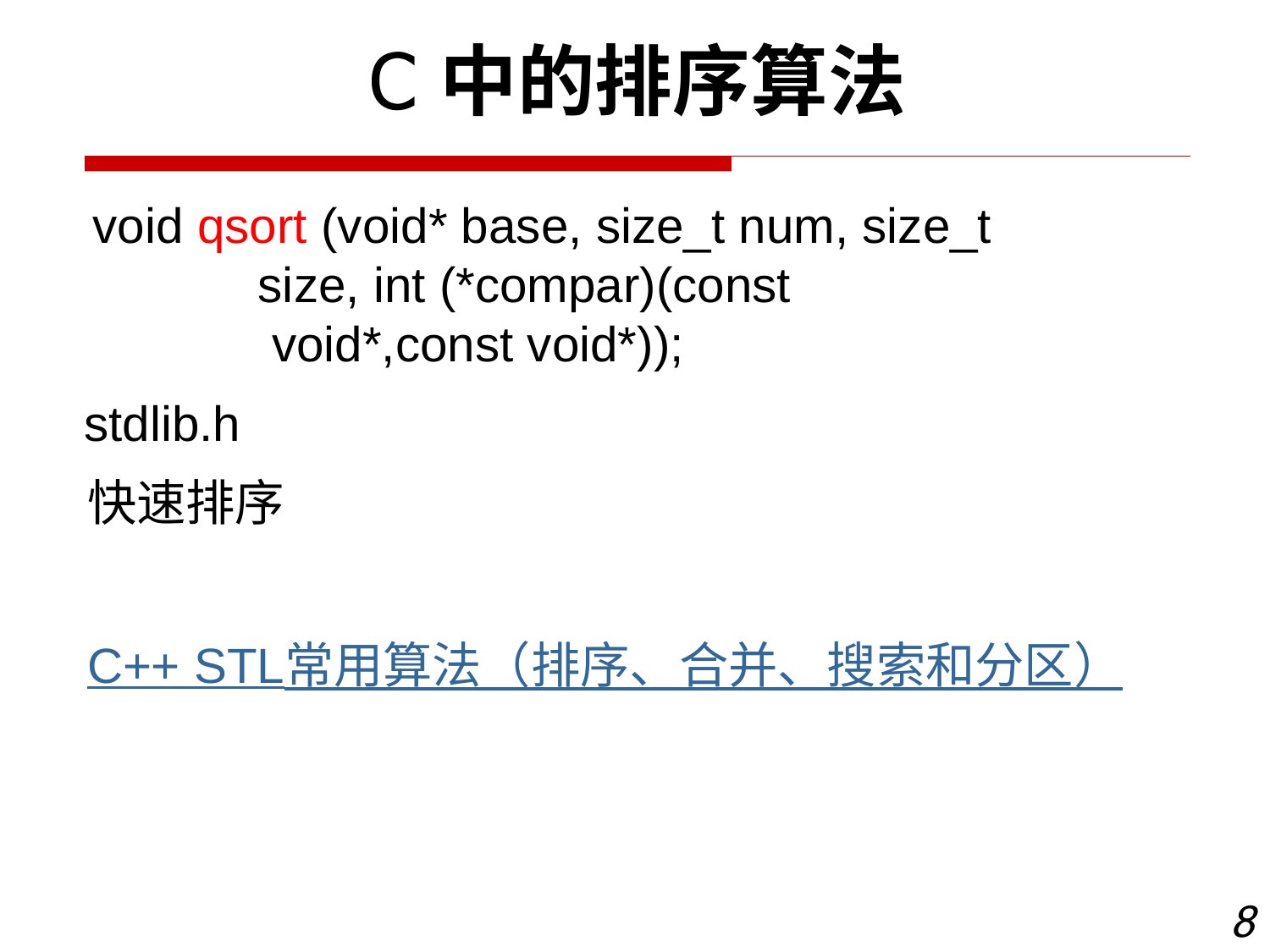

C中的排序算法
void qsort (void* base, size_t num, size_t
            size, int (*compar)(const
             void*,const void*));
stdlib.h
快速排序
C++ STL常用算法（排序、合并、搜索和分区）
8